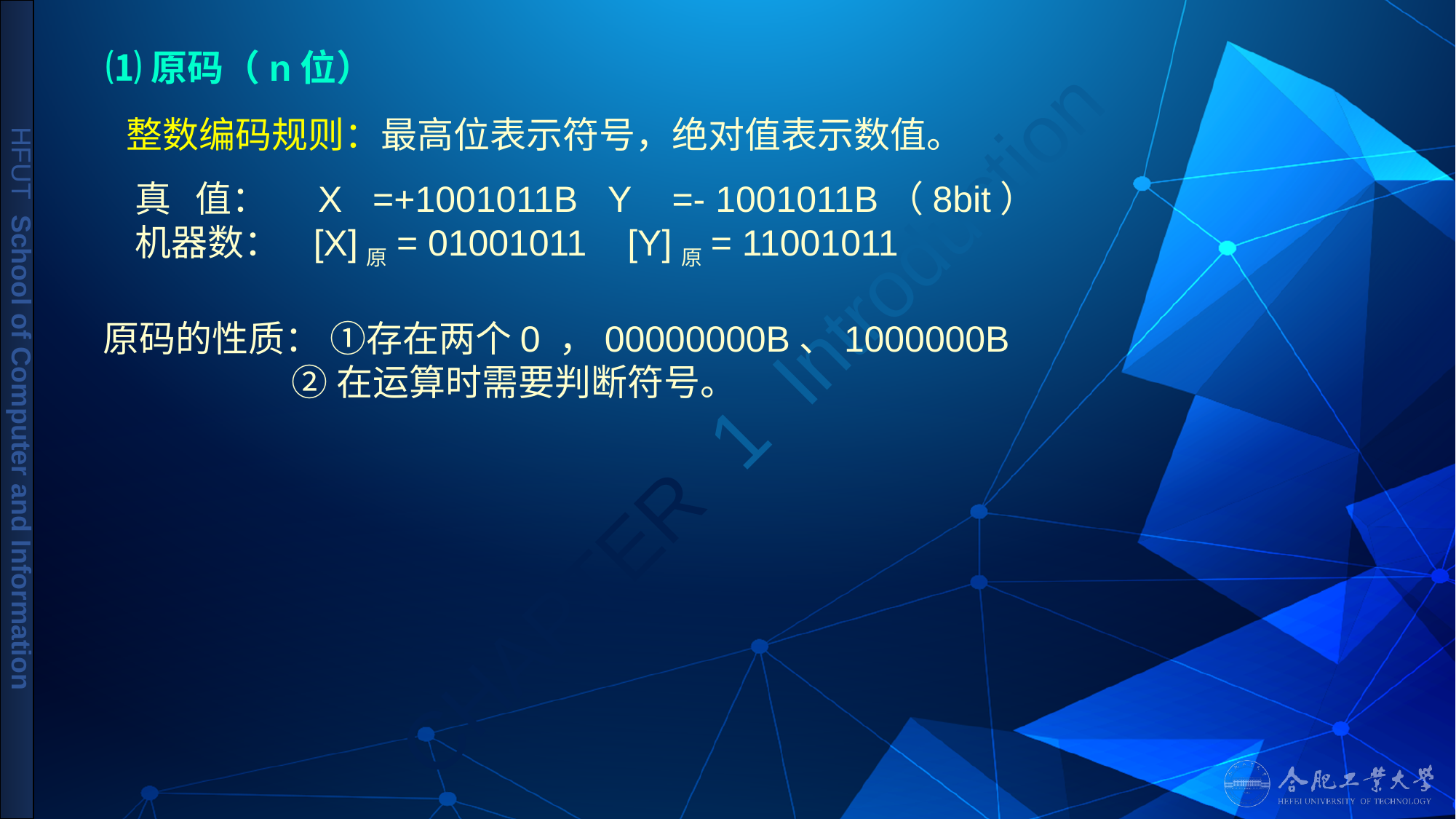

# ⑴原码（n位）
        整数编码规则：最高位表示符号，绝对值表示数值。
 真   值：     X   =+1001011B   Y    =- 1001011B（8bit）
 机器数：   [X]原= 01001011    [Y]原= 11001011
原码的性质： ①存在两个0 ，00000000B、1000000B
                       ②在运算时需要判断符号。